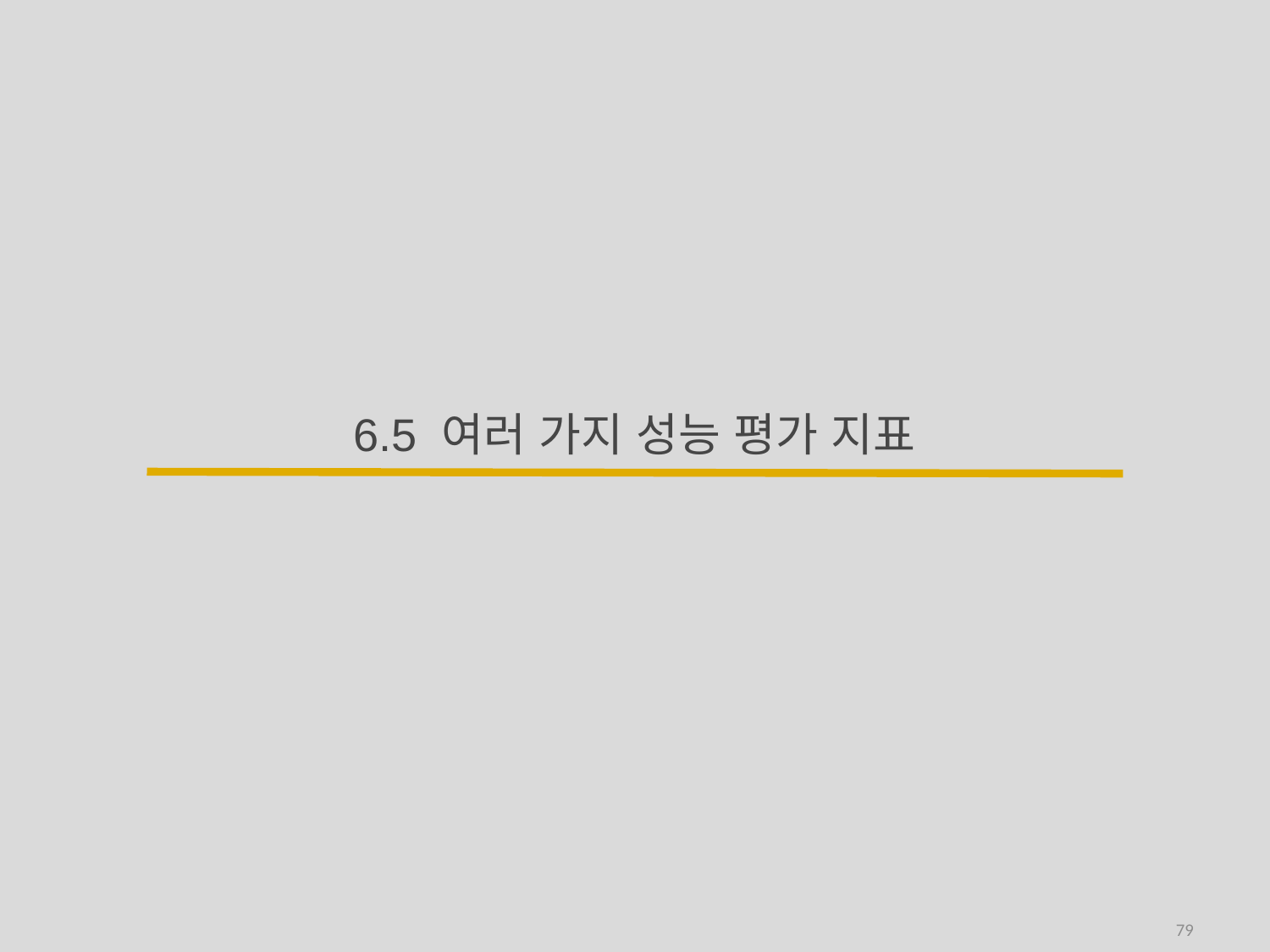

# 6.5 여러 가지 성능 평가 지표
79